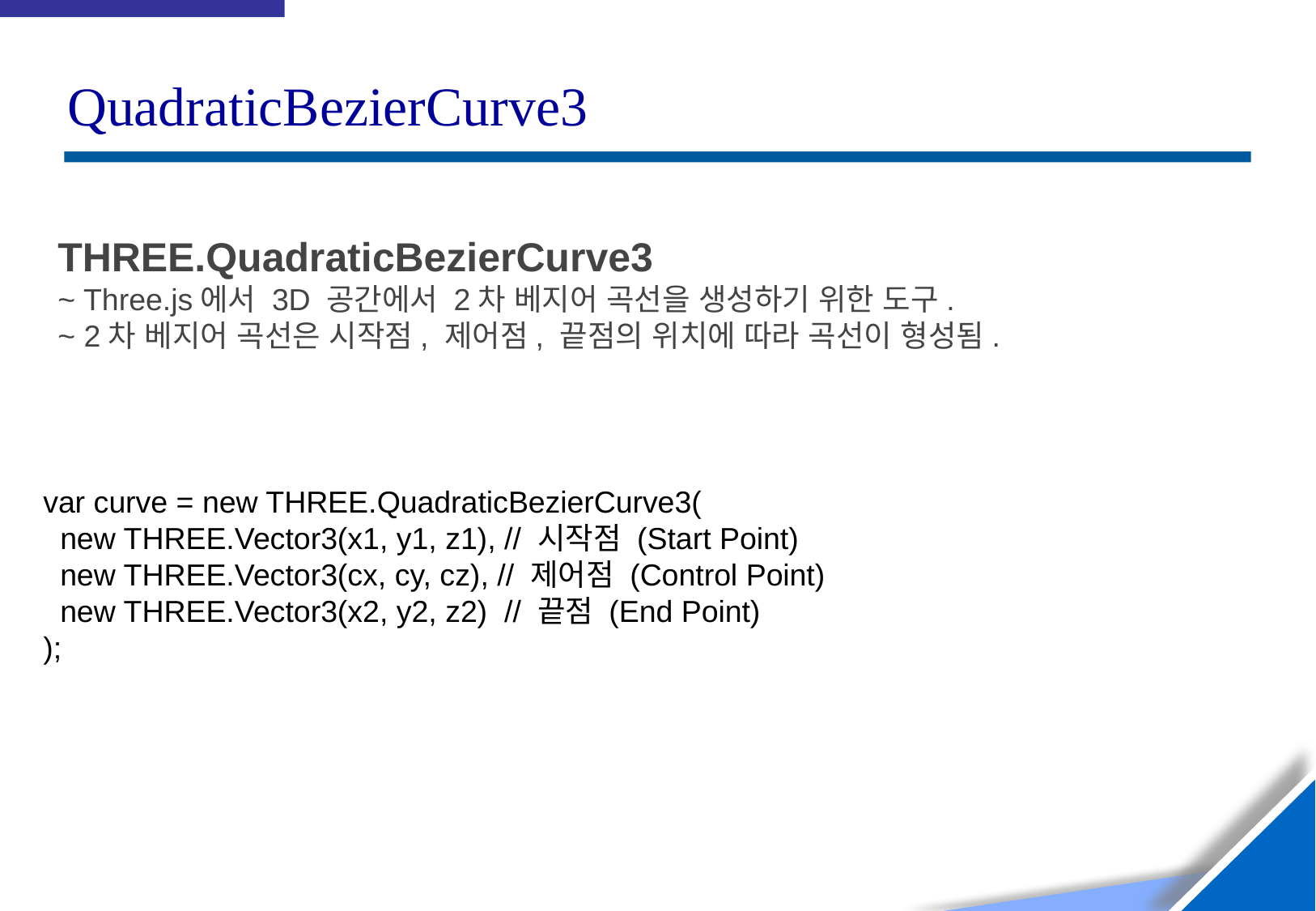

# QuadraticBezierCurve3
THREE.QuadraticBezierCurve3
~ Three.js에서 3D 공간에서 2차 베지어 곡선을 생성하기 위한 도구.
~ 2차 베지어 곡선은 시작점, 제어점, 끝점의 위치에 따라 곡선이 형성됨.
var curve = new THREE.QuadraticBezierCurve3(
  new THREE.Vector3(x1, y1, z1), // 시작점 (Start Point)
  new THREE.Vector3(cx, cy, cz), // 제어점 (Control Point)
  new THREE.Vector3(x2, y2, z2)  // 끝점 (End Point)
);